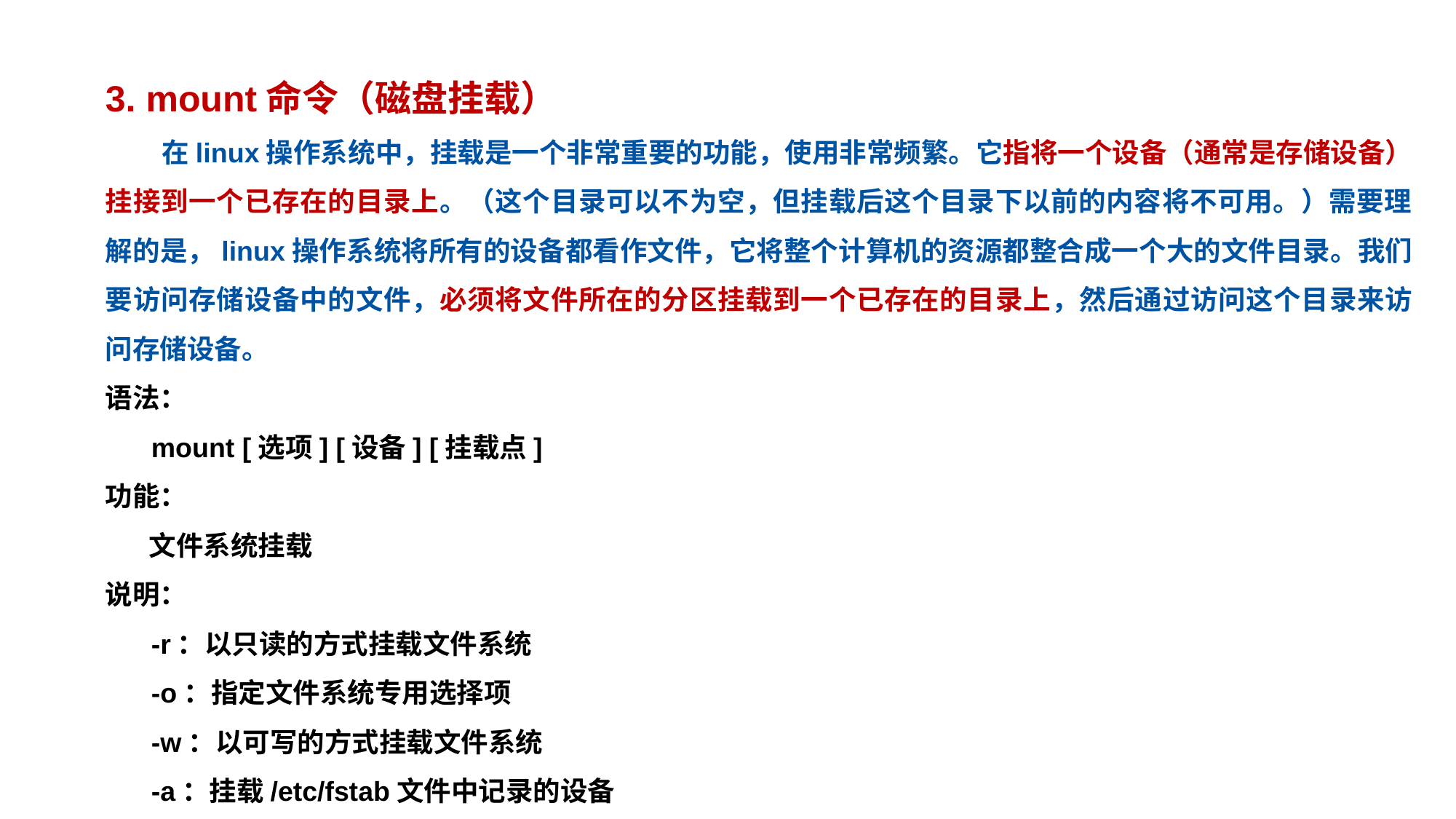

3. mount命令（磁盘挂载）
        在linux操作系统中，挂载是一个非常重要的功能，使用非常频繁。它指将一个设备（通常是存储设备）挂接到一个已存在的目录上。（这个目录可以不为空，但挂载后这个目录下以前的内容将不可用。）需要理解的是，linux操作系统将所有的设备都看作文件，它将整个计算机的资源都整合成一个大的文件目录。我们要访问存储设备中的文件，必须将文件所在的分区挂载到一个已存在的目录上，然后通过访问这个目录来访问存储设备。
语法：
      mount [选项] [设备] [挂载点]
功能：
      文件系统挂载
说明：
      -r：以只读的方式挂载文件系统
      -o：指定文件系统专用选择项
      -w：以可写的方式挂载文件系统
      -a：挂载/etc/fstab文件中记录的设备
18